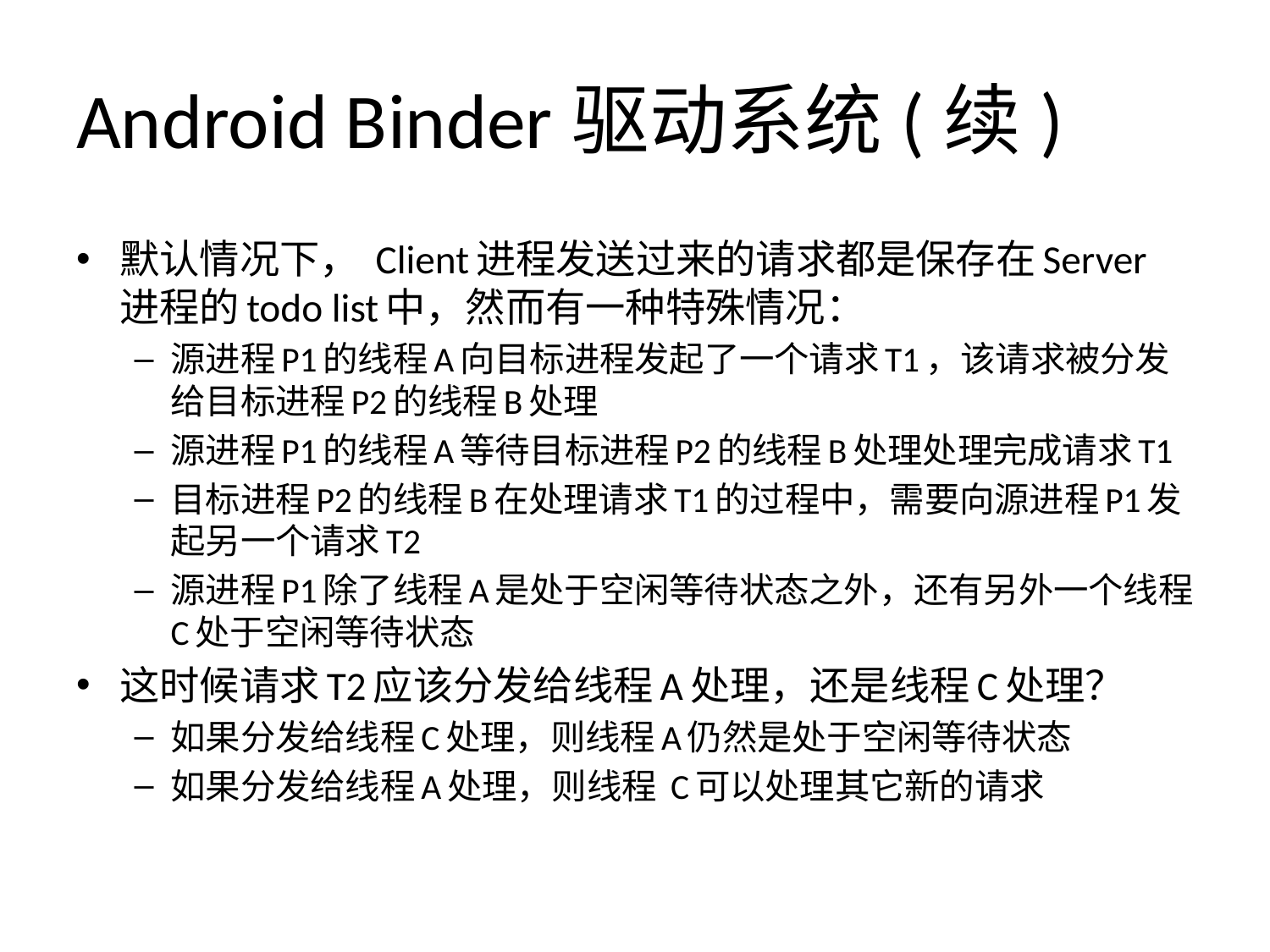

# Android Binder驱动系统(续)
默认情况下， Client进程发送过来的请求都是保存在Server 进程的todo list中，然而有一种特殊情况：
源进程P1的线程A向目标进程发起了一个请求T1，该请求被分发给目标进程P2的线程B处理
源进程P1的线程A等待目标进程P2的线程B处理处理完成请求T1
目标进程P2的线程B在处理请求T1的过程中，需要向源进程P1发起另一个请求T2
源进程P1除了线程A是处于空闲等待状态之外，还有另外一个线程C处于空闲等待状态
这时候请求T2应该分发给线程A处理，还是线程C处理？
如果分发给线程C处理，则线程A仍然是处于空闲等待状态
如果分发给线程A处理，则线程 C可以处理其它新的请求